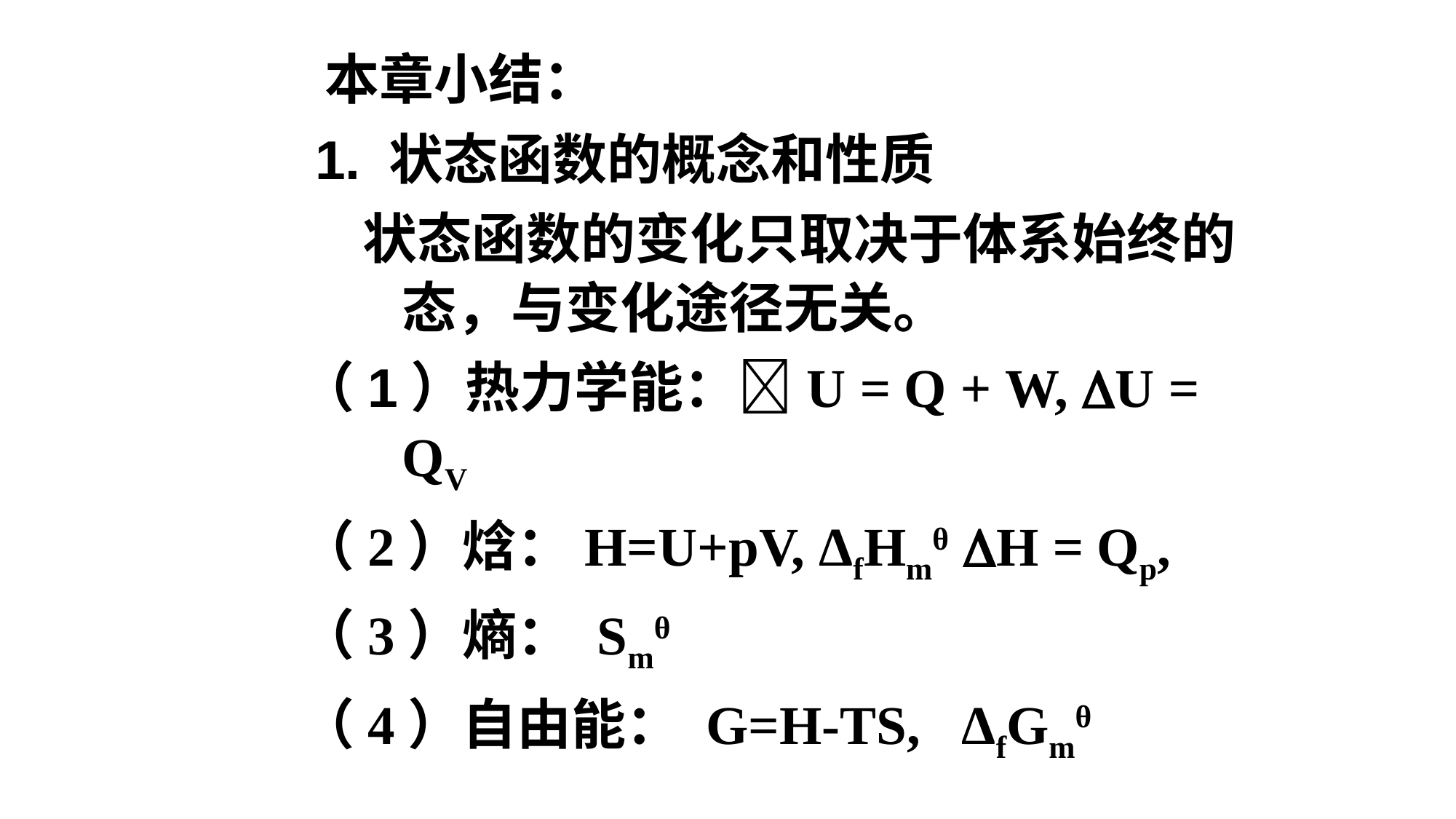

本章小结：
 1. 状态函数的概念和性质
    状态函数的变化只取决于体系始终的态，与变化途径无关。
（1）热力学能：ΔU = Q + W, ΔU = QV
（2）焓：H=U+pV, ΔfHmθ ΔH = Qp,
（3）熵： Smθ
（4）自由能： G=H-TS,   ΔfGmθ